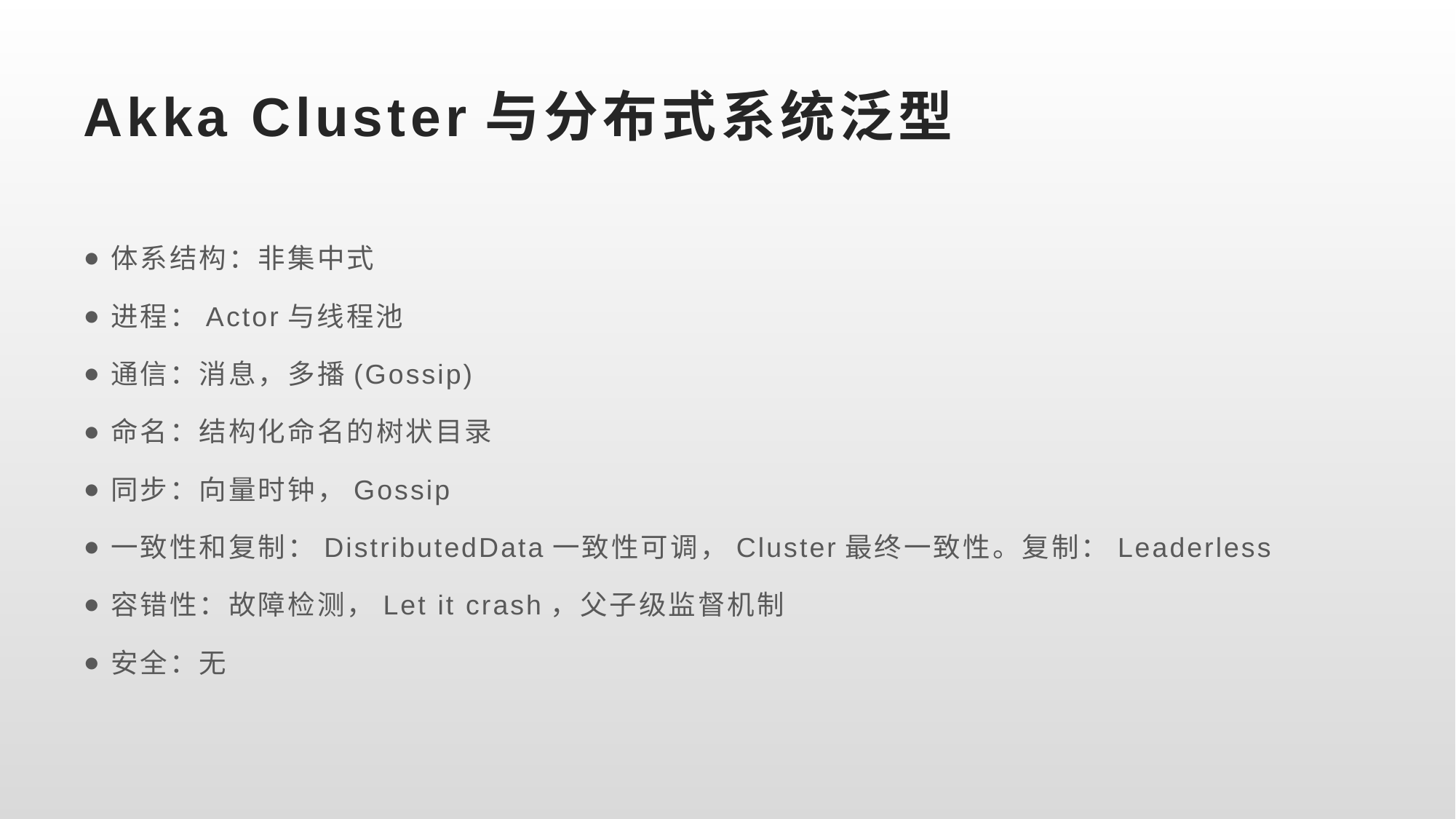

# Akka Cluster与分布式系统泛型

体系结构：非集中式
进程：Actor与线程池
通信：消息，多播(Gossip)
命名：结构化命名的树状目录
同步：向量时钟，Gossip
一致性和复制：DistributedData一致性可调，Cluster最终一致性。复制：Leaderless
容错性：故障检测，Let it crash，父子级监督机制
安全：无